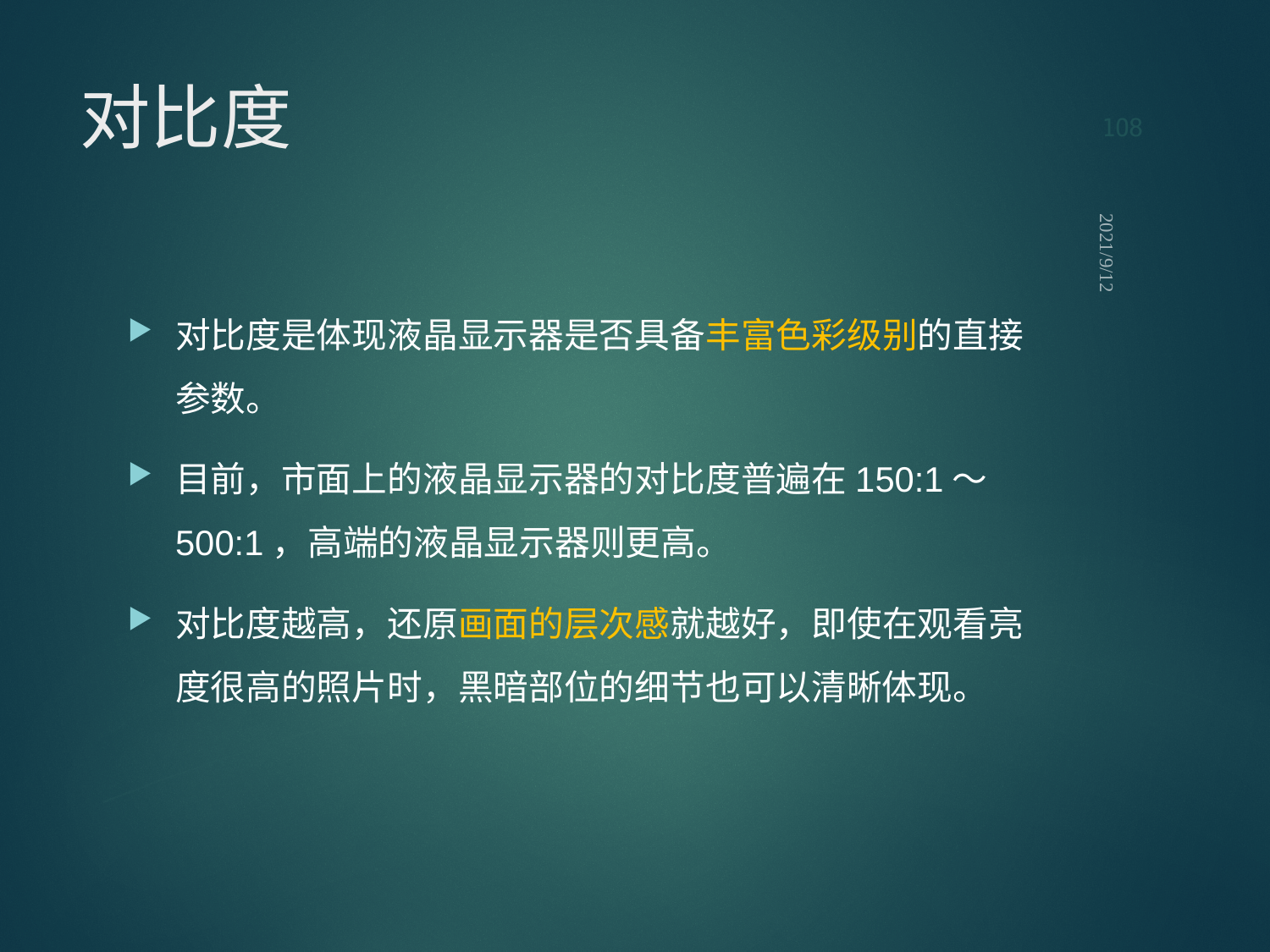

108
# 对比度
2021/9/12
对比度是体现液晶显示器是否具备丰富色彩级别的直接参数。
目前，市面上的液晶显示器的对比度普遍在150:1～500:1，高端的液晶显示器则更高。
对比度越高，还原画面的层次感就越好，即使在观看亮度很高的照片时，黑暗部位的细节也可以清晰体现。